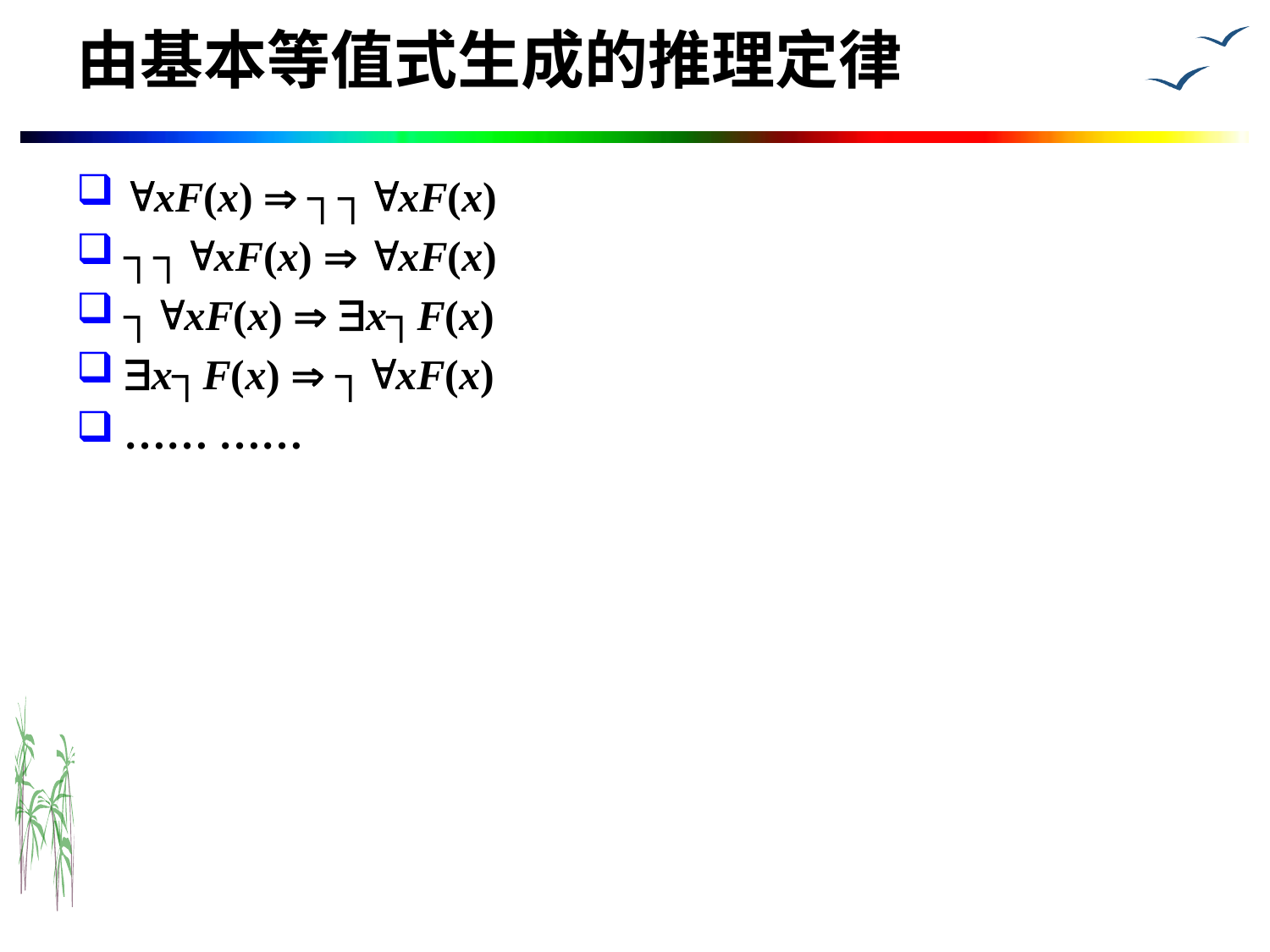

# 由基本等值式生成的推理定律
∀xF(x) ⇒ ┐┐∀xF(x)
┐┐∀xF(x) ⇒ ∀xF(x)
┐∀xF(x) ⇒ ∃x┐F(x)
∃x┐F(x) ⇒ ┐∀xF(x)
…… ……